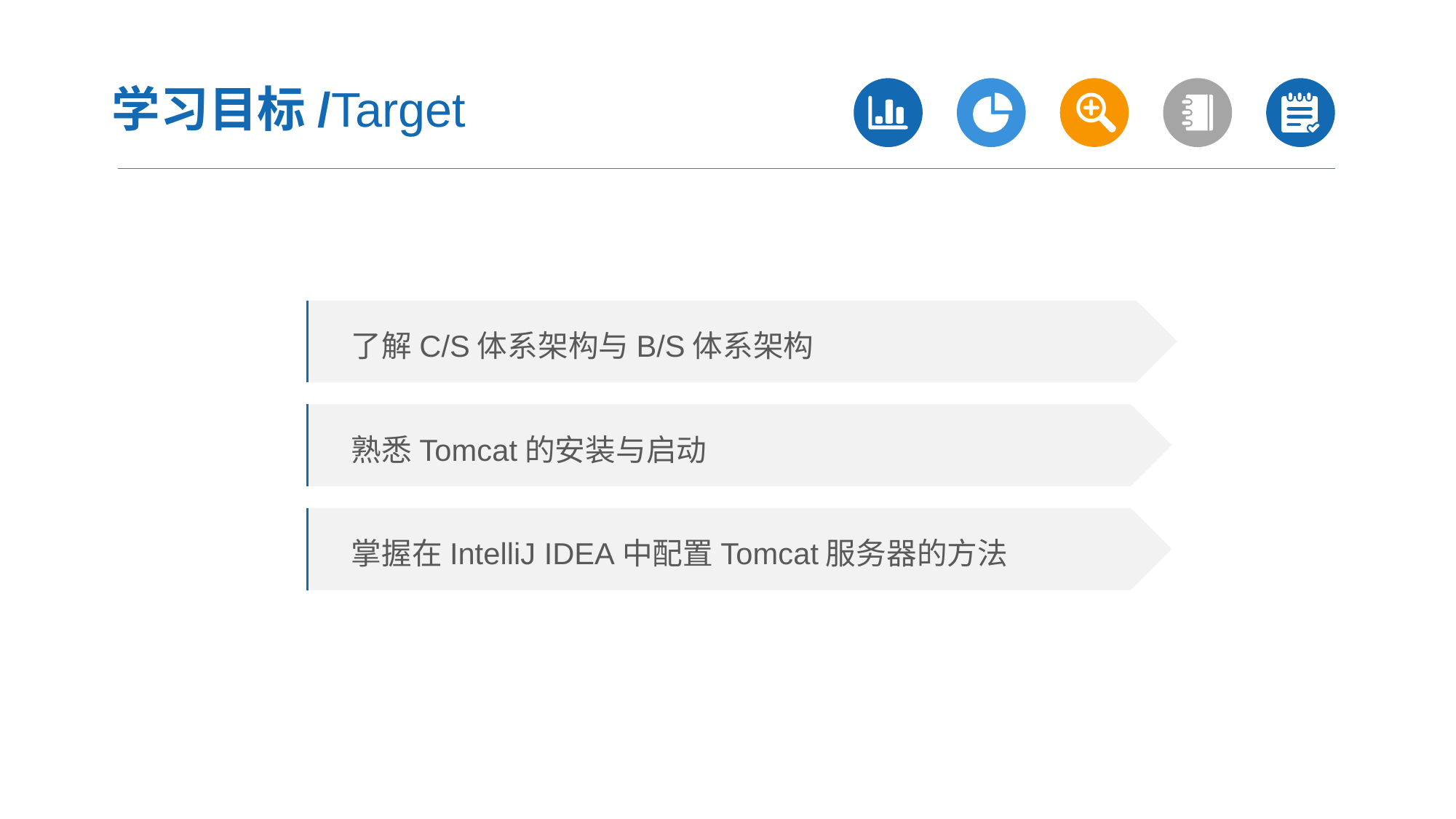

学习目标/Target
    了解C/S体系架构与B/S体系架构

    熟悉Tomcat的安装与启动

    掌握在IntelliJ IDEA中配置Tomcat服务器的方法